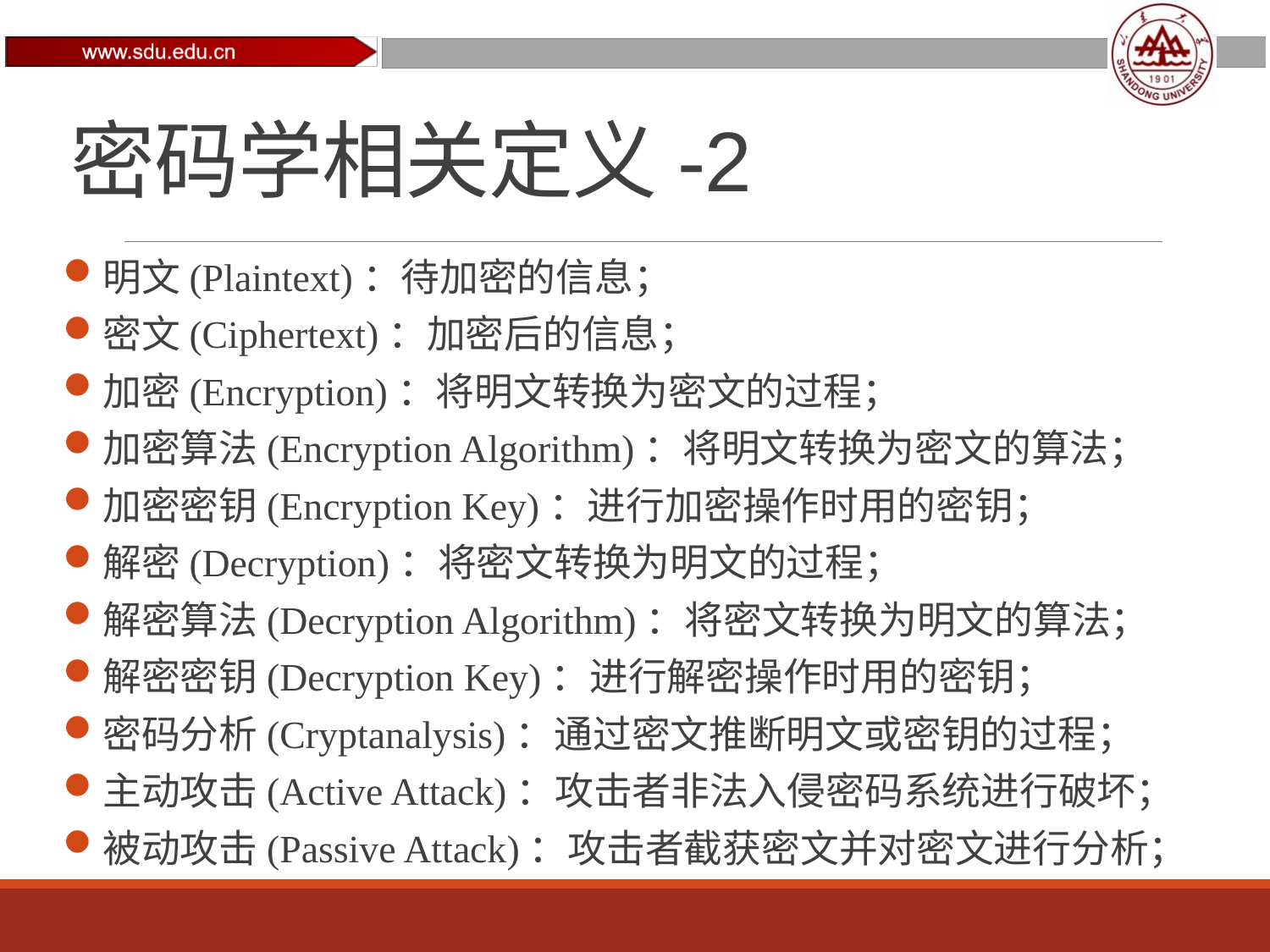

# 密码学相关定义-2
明文(Plaintext)：待加密的信息；
密文(Ciphertext)：加密后的信息；
加密(Encryption)：将明文转换为密文的过程；
加密算法(Encryption Algorithm)：将明文转换为密文的算法；
加密密钥(Encryption Key)：进行加密操作时用的密钥；
解密(Decryption)：将密文转换为明文的过程；
解密算法(Decryption Algorithm)：将密文转换为明文的算法；
解密密钥(Decryption Key)：进行解密操作时用的密钥；
密码分析(Cryptanalysis)：通过密文推断明文或密钥的过程；
主动攻击(Active Attack)：攻击者非法入侵密码系统进行破坏；
被动攻击(Passive Attack)：攻击者截获密文并对密文进行分析；